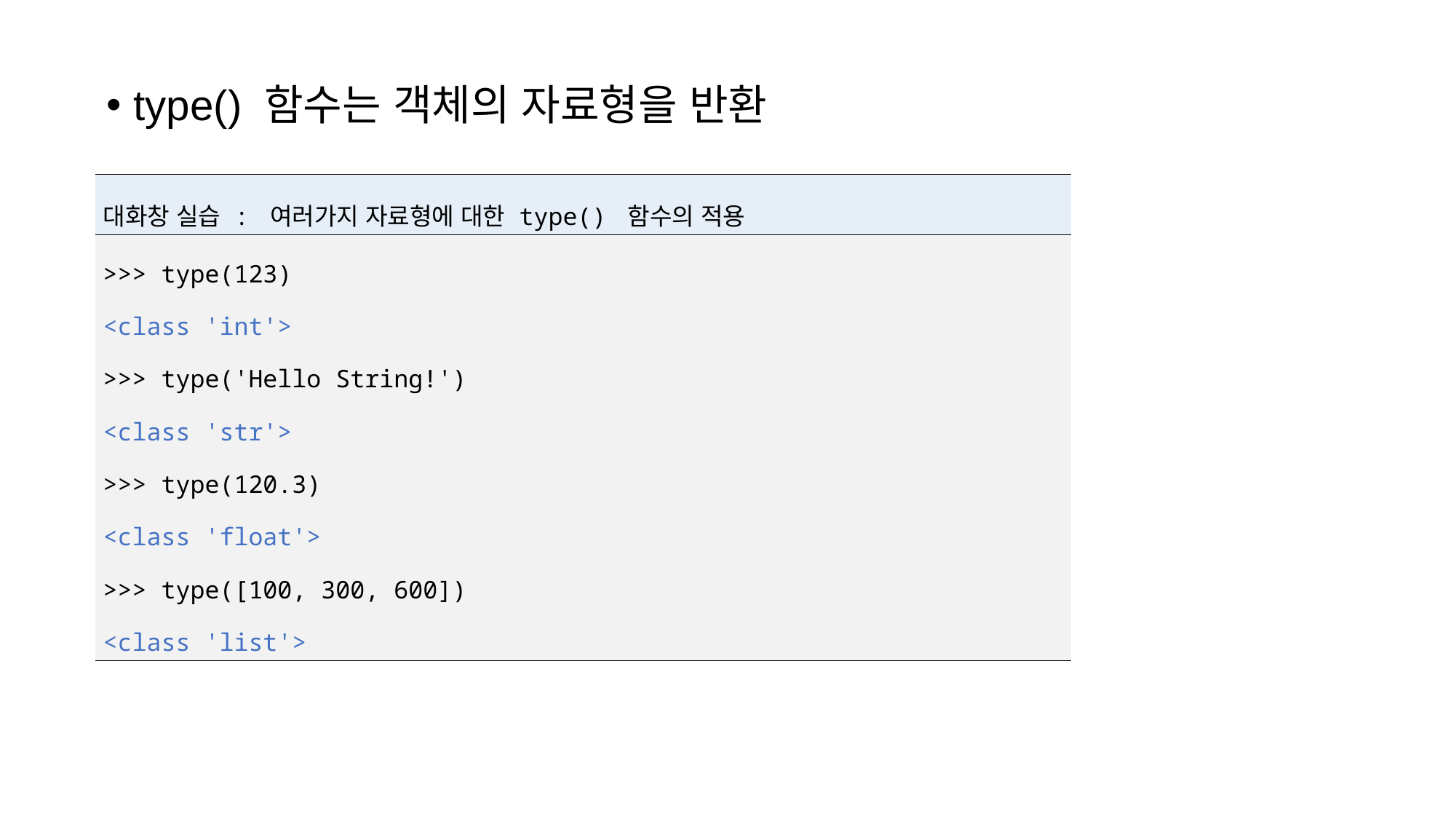

type() 함수는 객체의 자료형을 반환

| 대화창 실습 : 여러가지 자료형에 대한 type() 함수의 적용 |
| --- |
| >>> type(123) <class 'int'> >>> type('Hello String!') <class 'str'> >>> type(120.3) <class 'float'> >>> type([100, 300, 600]) <class 'list'> |